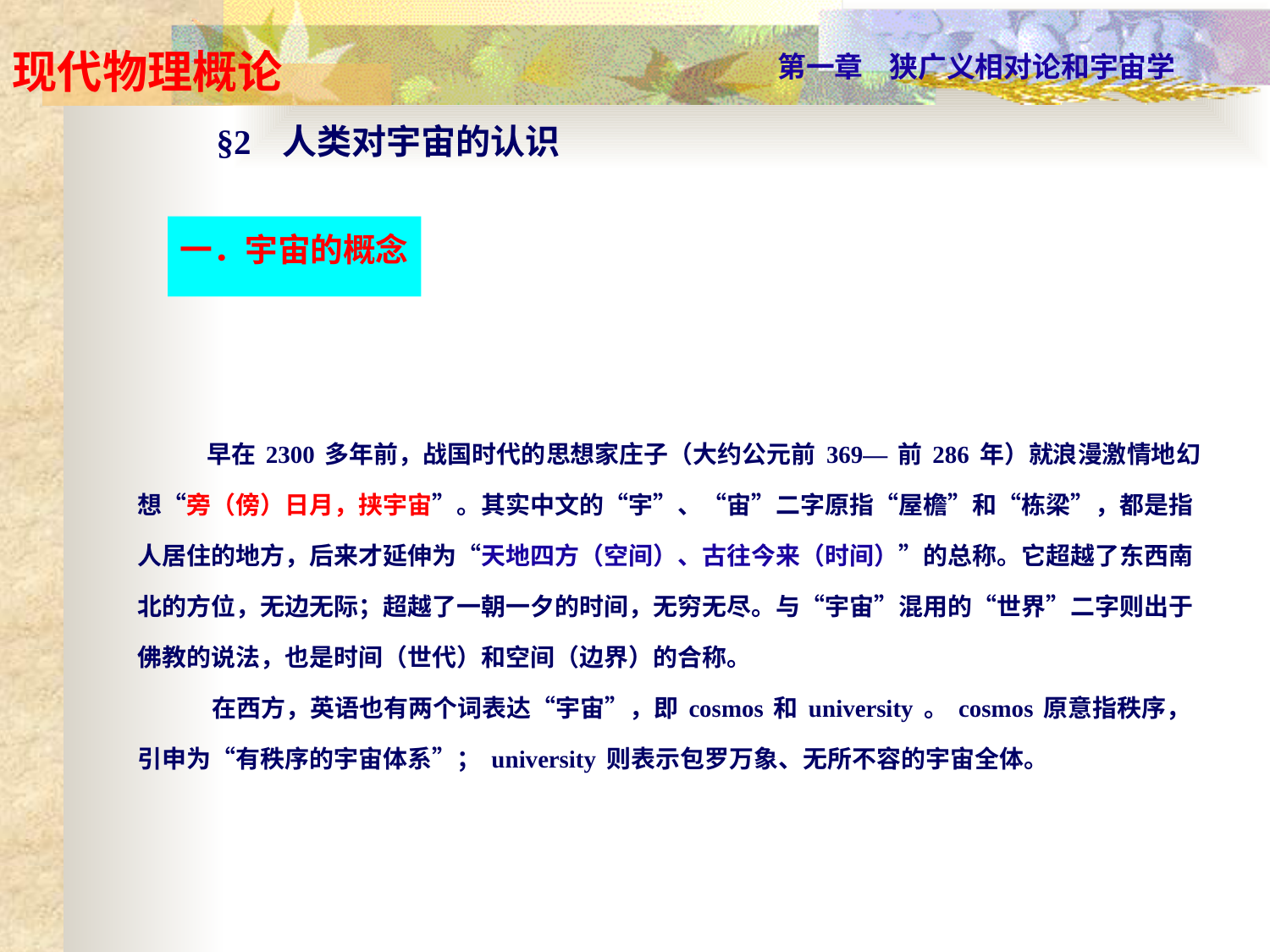

§2  人类对宇宙的认识
一．宇宙的概念
    早在2300多年前，战国时代的思想家庄子（大约公元前369—前286年）就浪漫激情地幻想“旁（傍）日月，挟宇宙”。其实中文的“宇”、“宙”二字原指“屋檐”和“栋梁”，都是指人居住的地方，后来才延伸为“天地四方（空间）、古往今来（时间）”的总称。它超越了东西南北的方位，无边无际；超越了一朝一夕的时间，无穷无尽。与“宇宙”混用的“世界”二字则出于佛教的说法，也是时间（世代）和空间（边界）的合称。
     在西方，英语也有两个词表达“宇宙”，即cosmos和university。cosmos原意指秩序，引申为“有秩序的宇宙体系”；university则表示包罗万象、无所不容的宇宙全体。